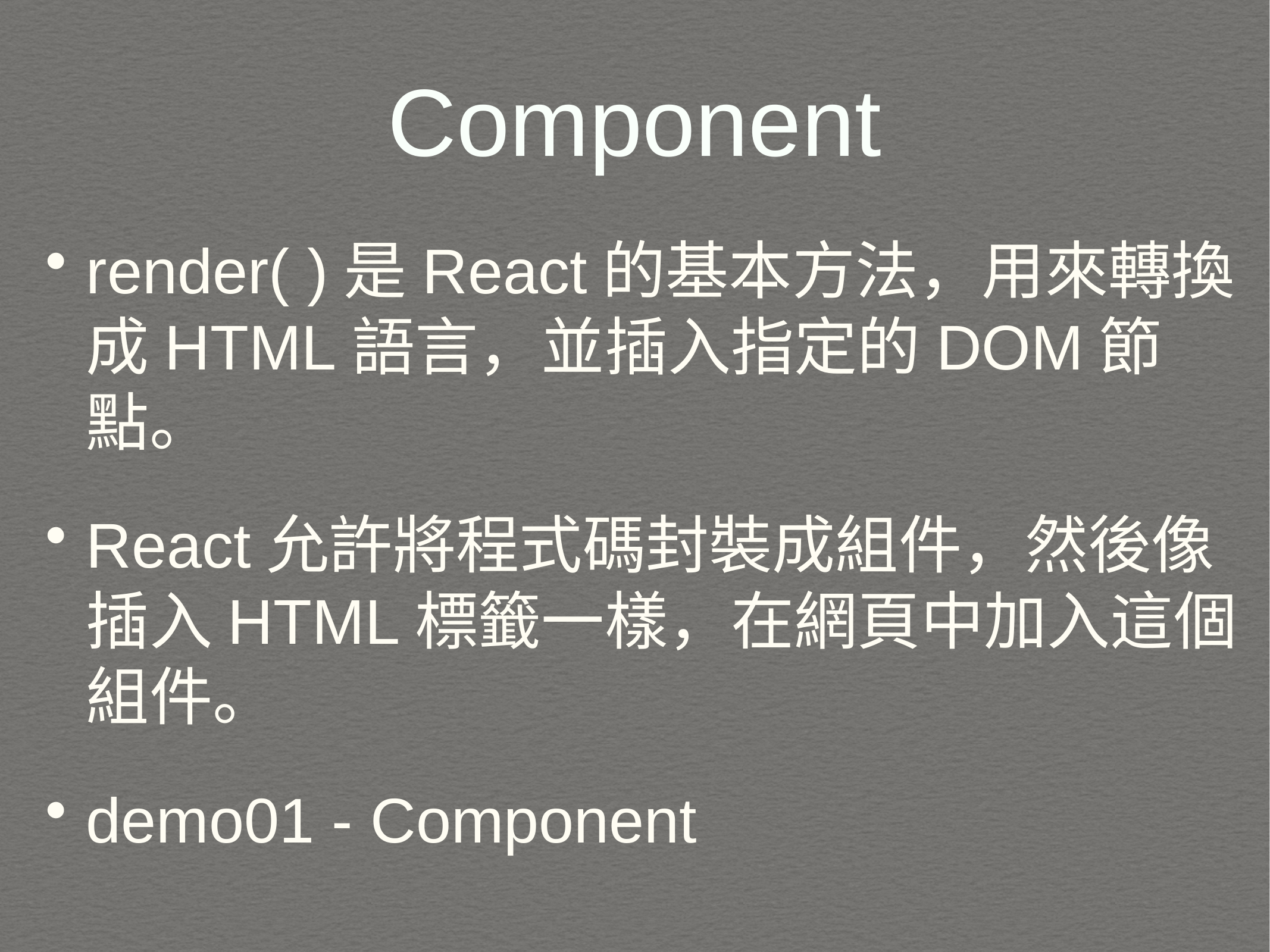

# Component
render( )是React的基本方法，用來轉換成HTML語言，並插入指定的DOM節點。
React允許將程式碼封裝成組件，然後像插入HTML標籤一樣，在網頁中加入這個組件。
demo01 - Component